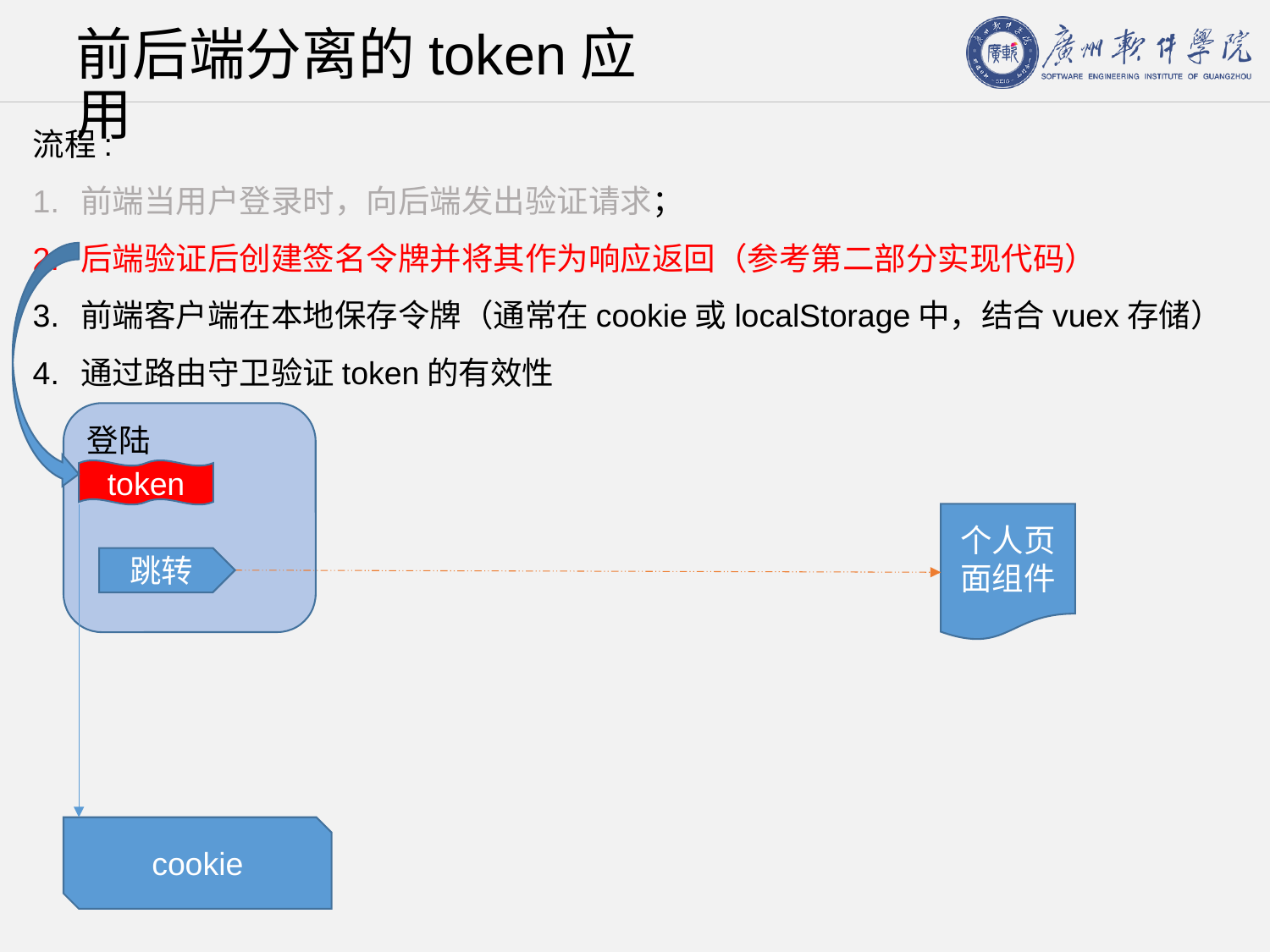

# 前后端分离的token应用
流程:
前端当用户登录时，向后端发出验证请求；
后端验证后创建签名令牌并将其作为响应返回（参考第二部分实现代码）
前端客户端在本地保存令牌（通常在cookie或localStorage中，结合vuex存储）
通过路由守卫验证token的有效性

登陆
token
个人页面组件
跳转
cookie